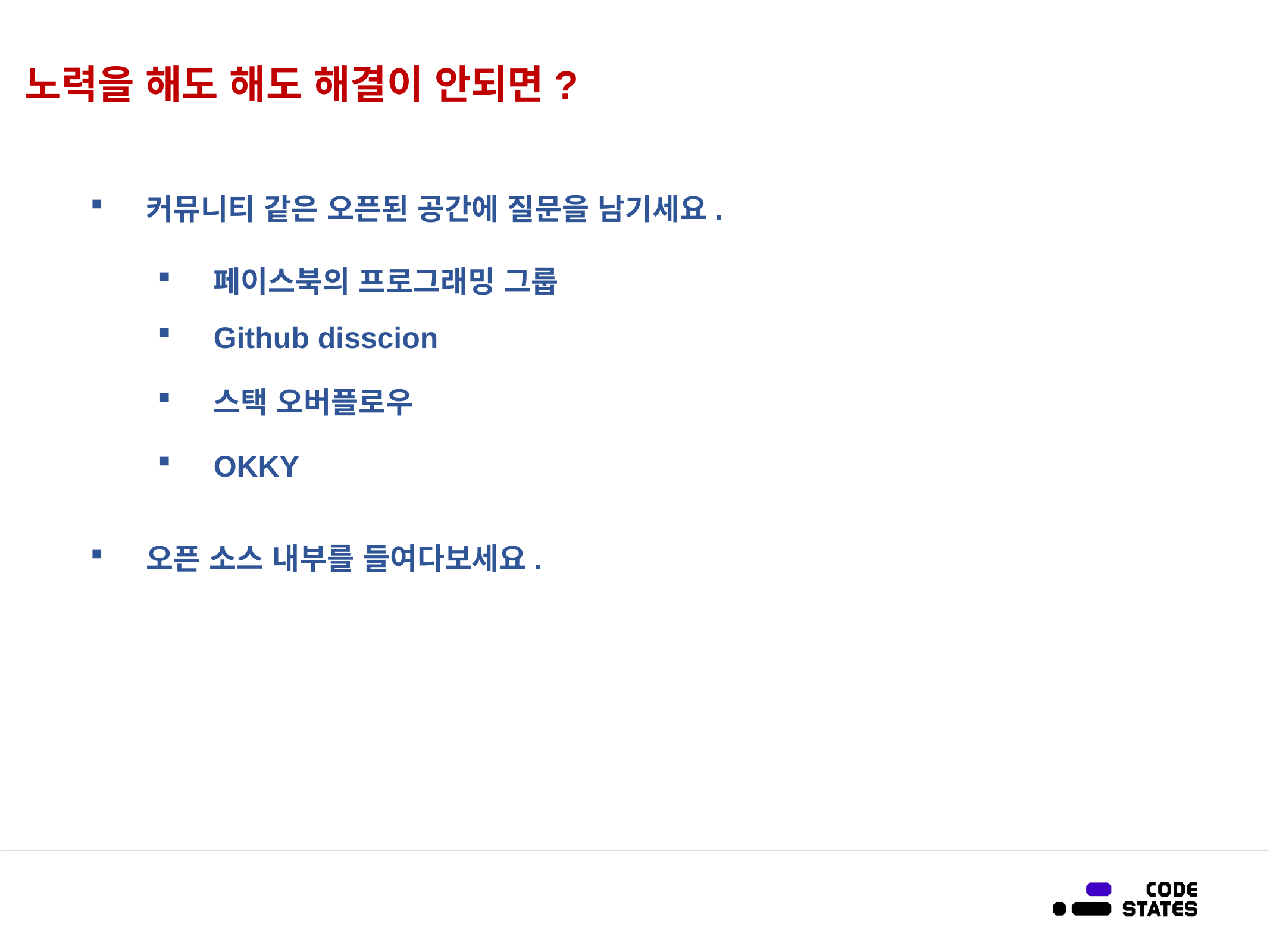

# 노력을 해도 해도 해결이 안되면?
커뮤니티 같은 오픈된 공간에 질문을 남기세요.
페이스북의 프로그래밍 그룹

Github disscion
스택 오버플로우
OKKY
오픈 소스 내부를 들여다보세요.